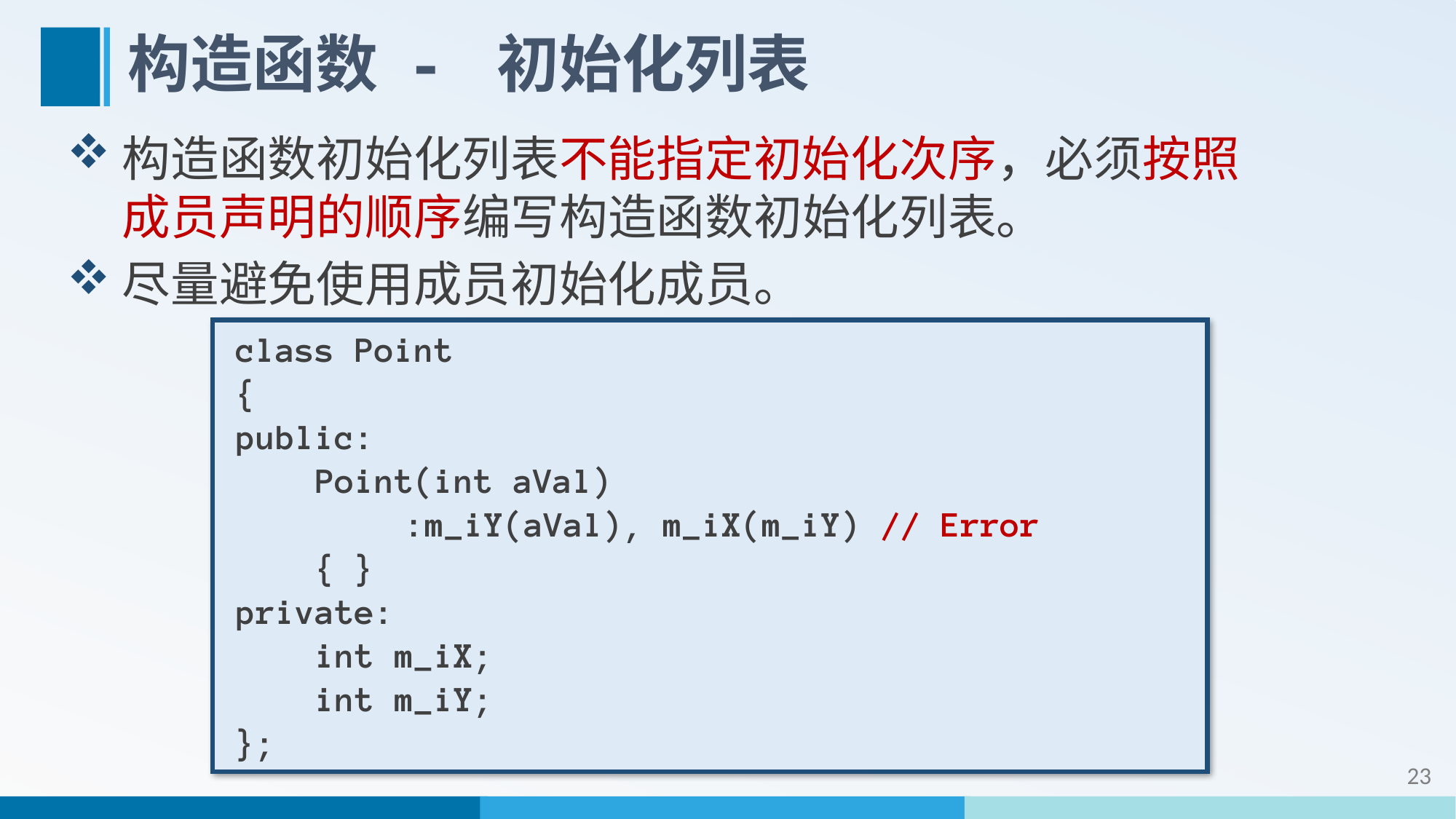

# 构造函数 - 初始化列表
构造函数初始化列表不能指定初始化次序，必须按照成员声明的顺序编写构造函数初始化列表。
尽量避免使用成员初始化成员。
class Point
{
public:
    Point(int aVal)
       :m_iY(aVal), m_iX(m_iY) // Error
    { }
private:
    int m_iX;
    int m_iY;
};